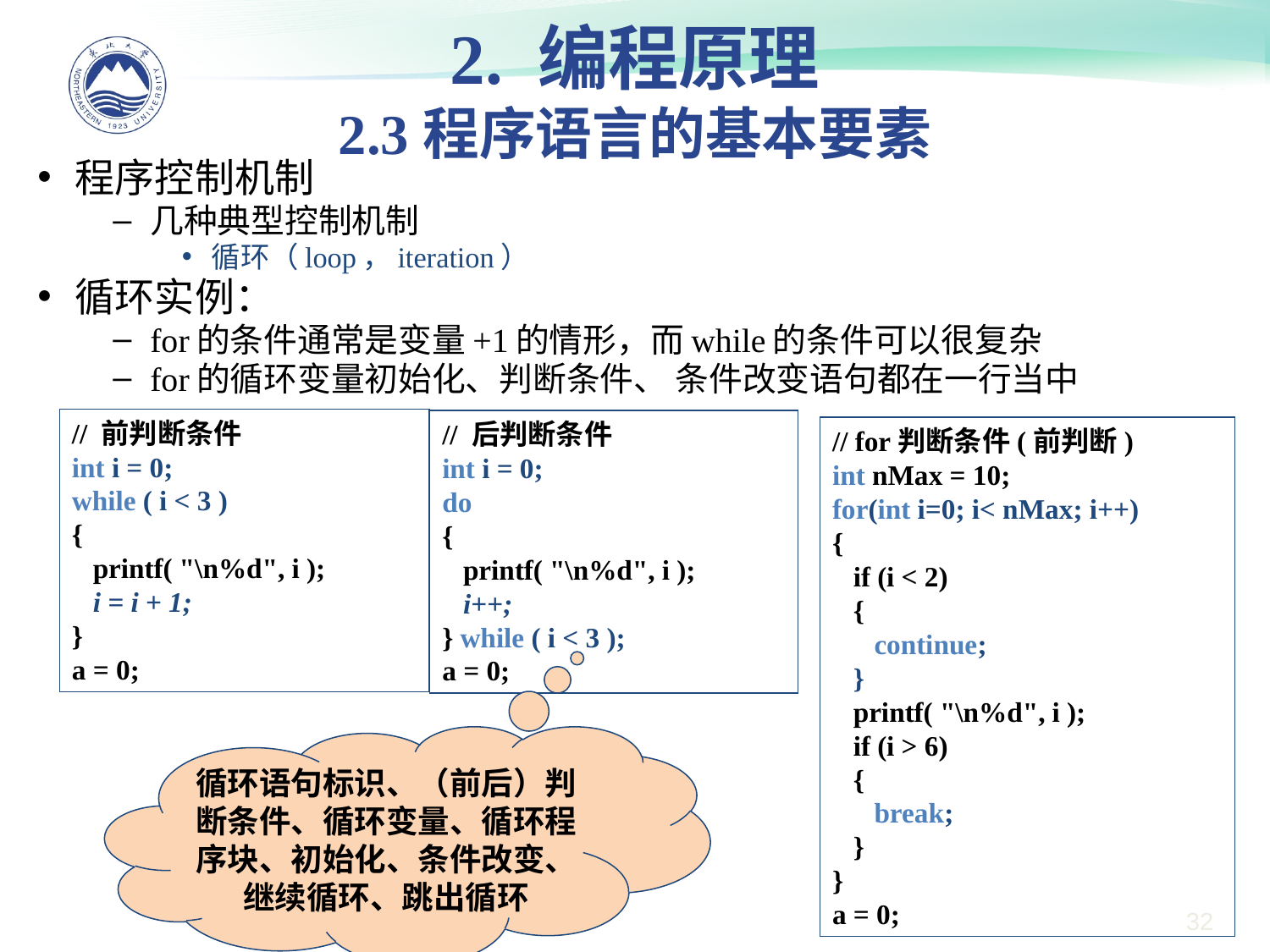

2. 编程原理
2.3程序语言的基本要素
程序控制机制
几种典型控制机制
循环（loop，iteration）
循环实例：
for的条件通常是变量+1的情形，而while的条件可以很复杂
for的循环变量初始化、判断条件、 条件改变语句都在一行当中

// 前判断条件
int i = 0;
while ( i < 3 )
{
   printf( "\n%d", i );
   i = i + 1;
}
a = 0;
// 后判断条件
int i = 0;
do
{
   printf( "\n%d", i );
   i++;
} while ( i < 3 );
a = 0;
// for判断条件(前判断)
int nMax = 10;
for(int i=0; i< nMax; i++)
{
   if (i < 2)
   {
      continue;
   }
   printf( "\n%d", i );
   if (i > 6)
   {
      break;
   }
}
a = 0;
循环语句标识、（前后）判断条件、循环变量、循环程序块、初始化、条件改变、继续循环、跳出循环
32